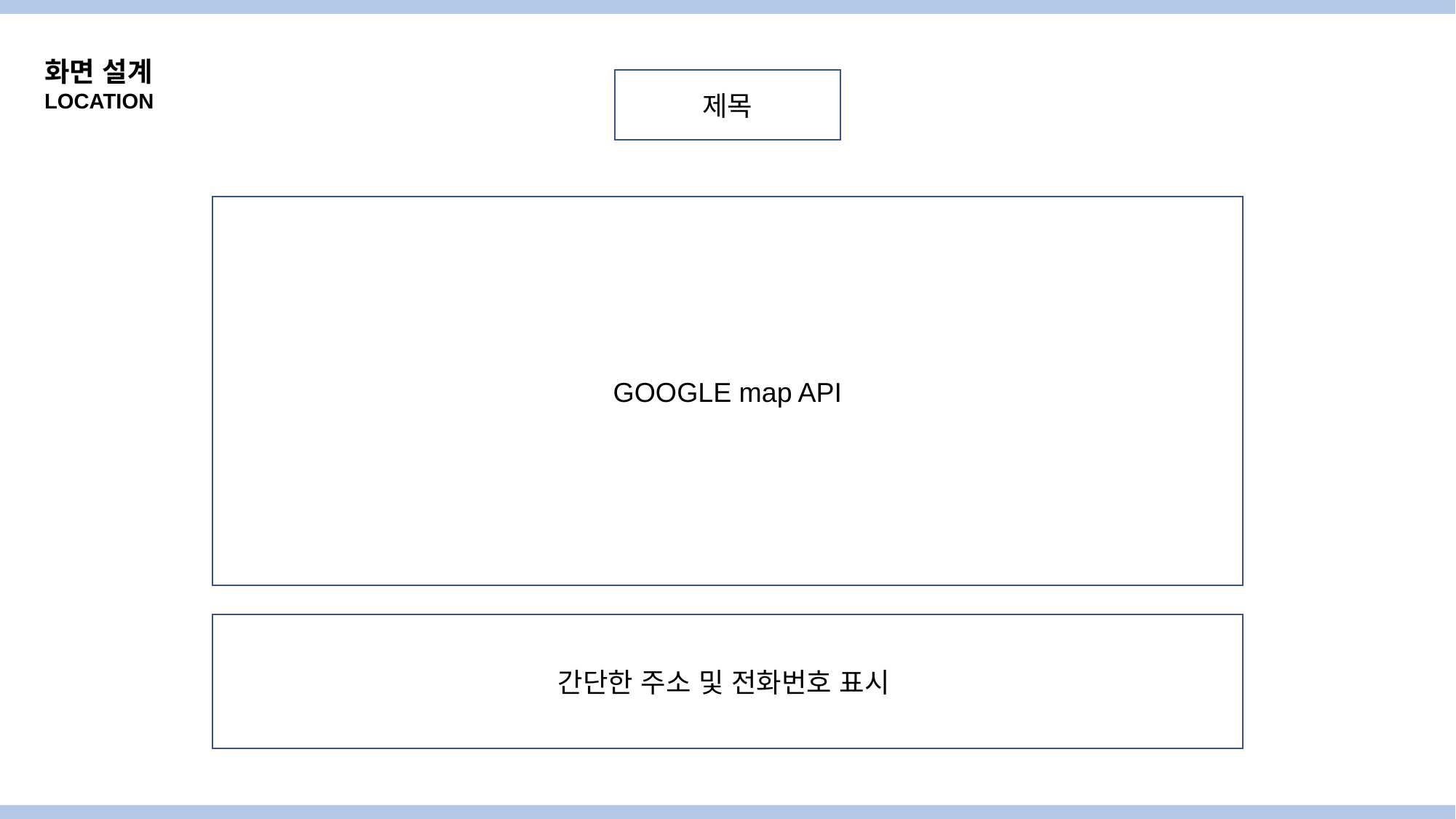

화면 설계
LOCATION
제목
GOOGLE map API
간단한 주소 및 전화번호 표시